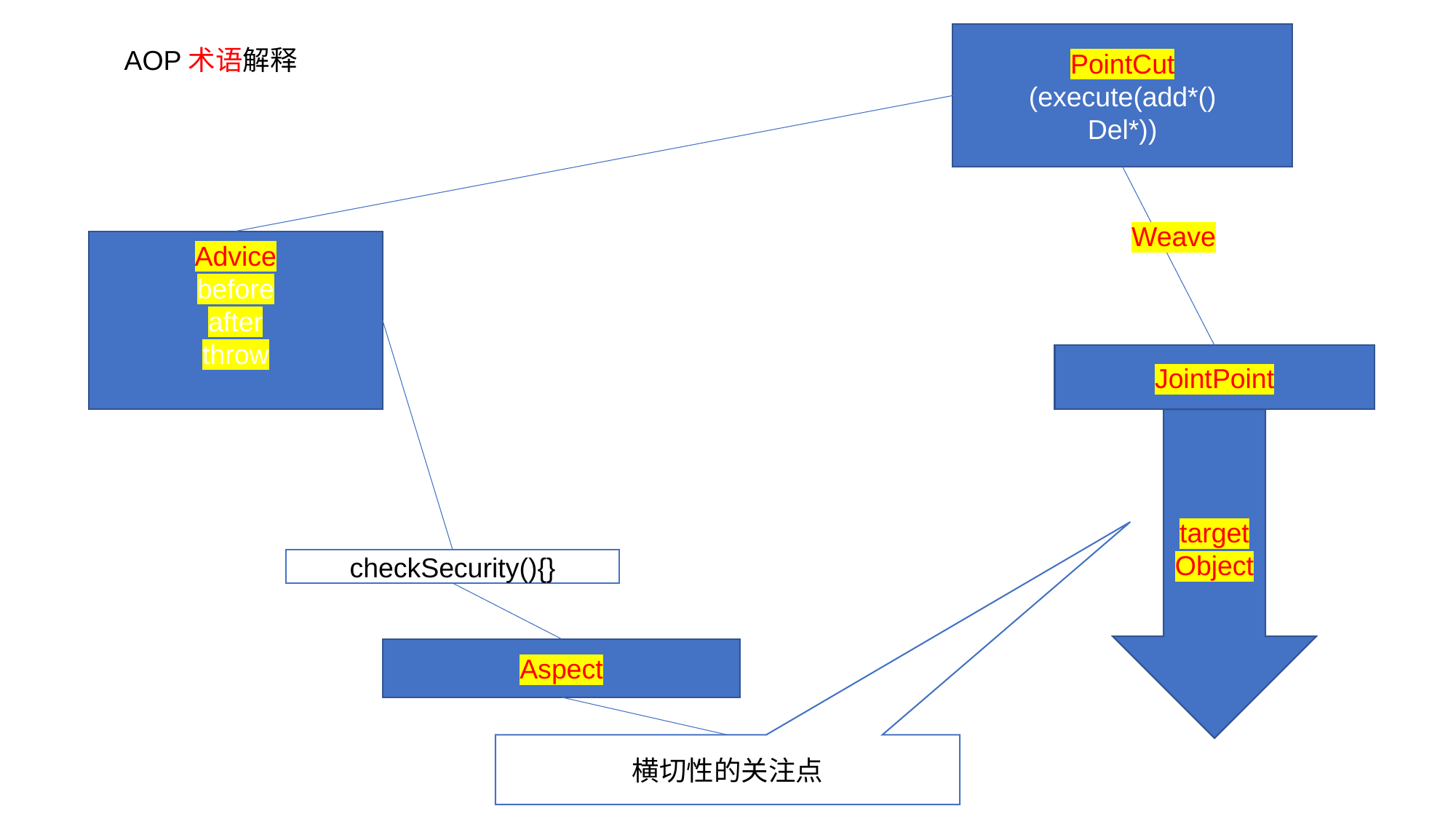

PointCut
(execute(add*()
Del*))
AOP术语解释
Weave
Advice
before
after
throw

JointPoint
targetObject
checkSecurity(){}
Aspect
横切性的关注点